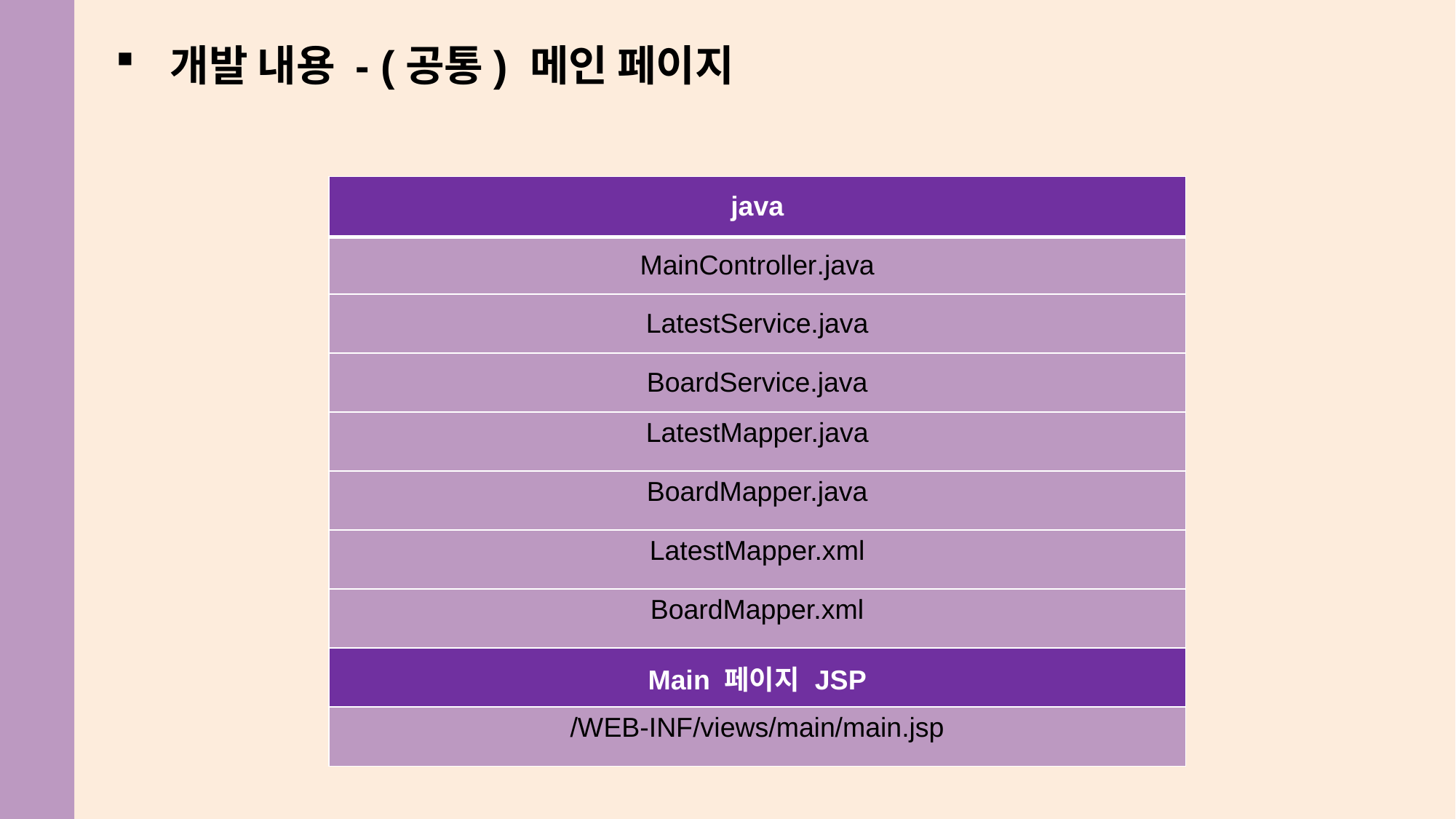

개발 내용 - (공통) 메인 페이지
| java |
| --- |
| MainController.java |
| LatestService.java |
| BoardService.java |
| LatestMapper.java |
| BoardMapper.java |
| LatestMapper.xml |
| BoardMapper.xml |
| Main 페이지 JSP |
| /WEB-INF/views/main/main.jsp |